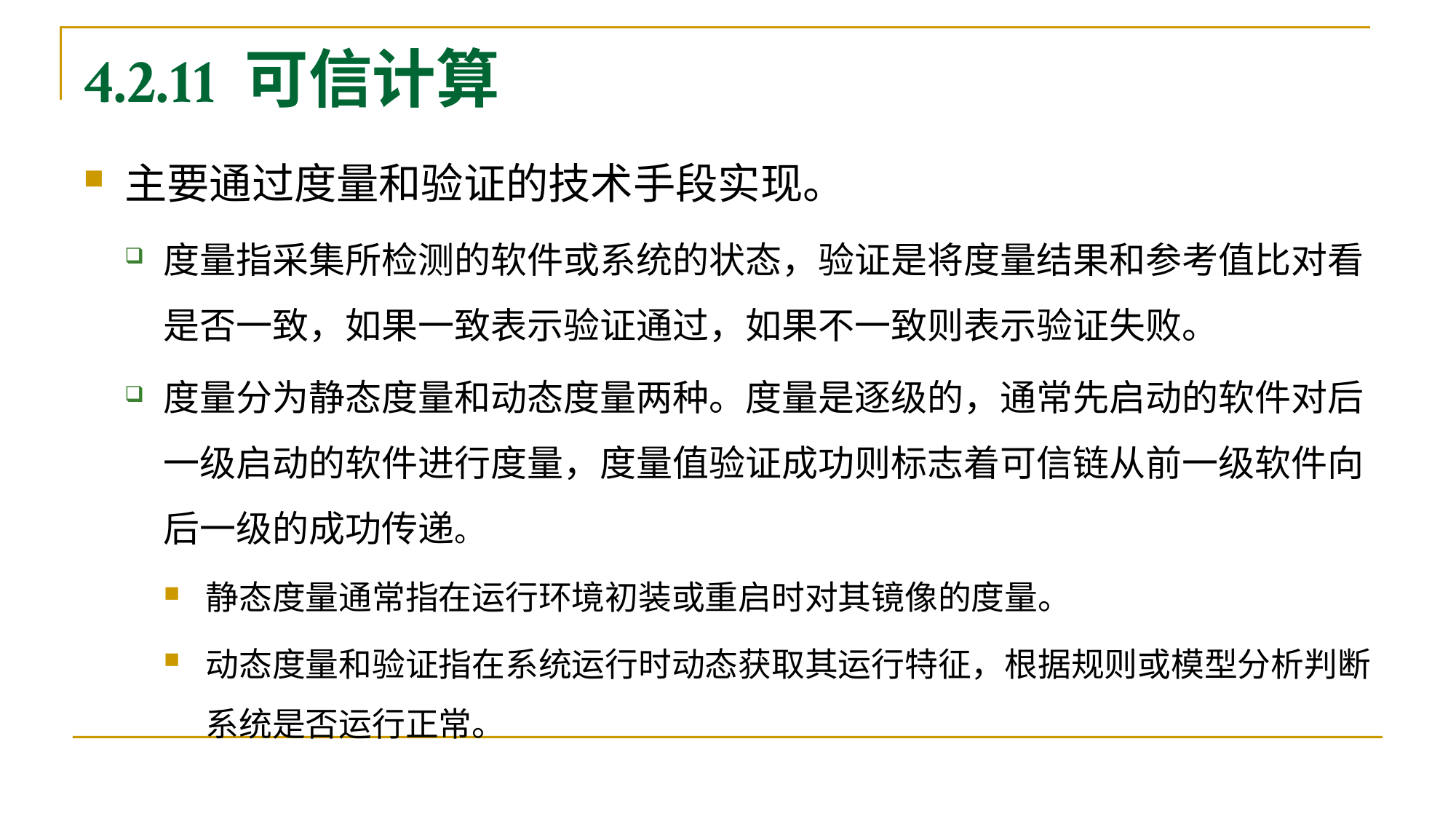

# 4.2.11 可信计算
主要通过度量和验证的技术手段实现。
度量指采集所检测的软件或系统的状态，验证是将度量结果和参考值比对看是否一致，如果一致表示验证通过，如果不一致则表示验证失败。
度量分为静态度量和动态度量两种。度量是逐级的，通常先启动的软件对后一级启动的软件进行度量，度量值验证成功则标志着可信链从前一级软件向后一级的成功传递。
静态度量通常指在运行环境初装或重启时对其镜像的度量。
动态度量和验证指在系统运行时动态获取其运行特征，根据规则或模型分析判断系统是否运行正常。